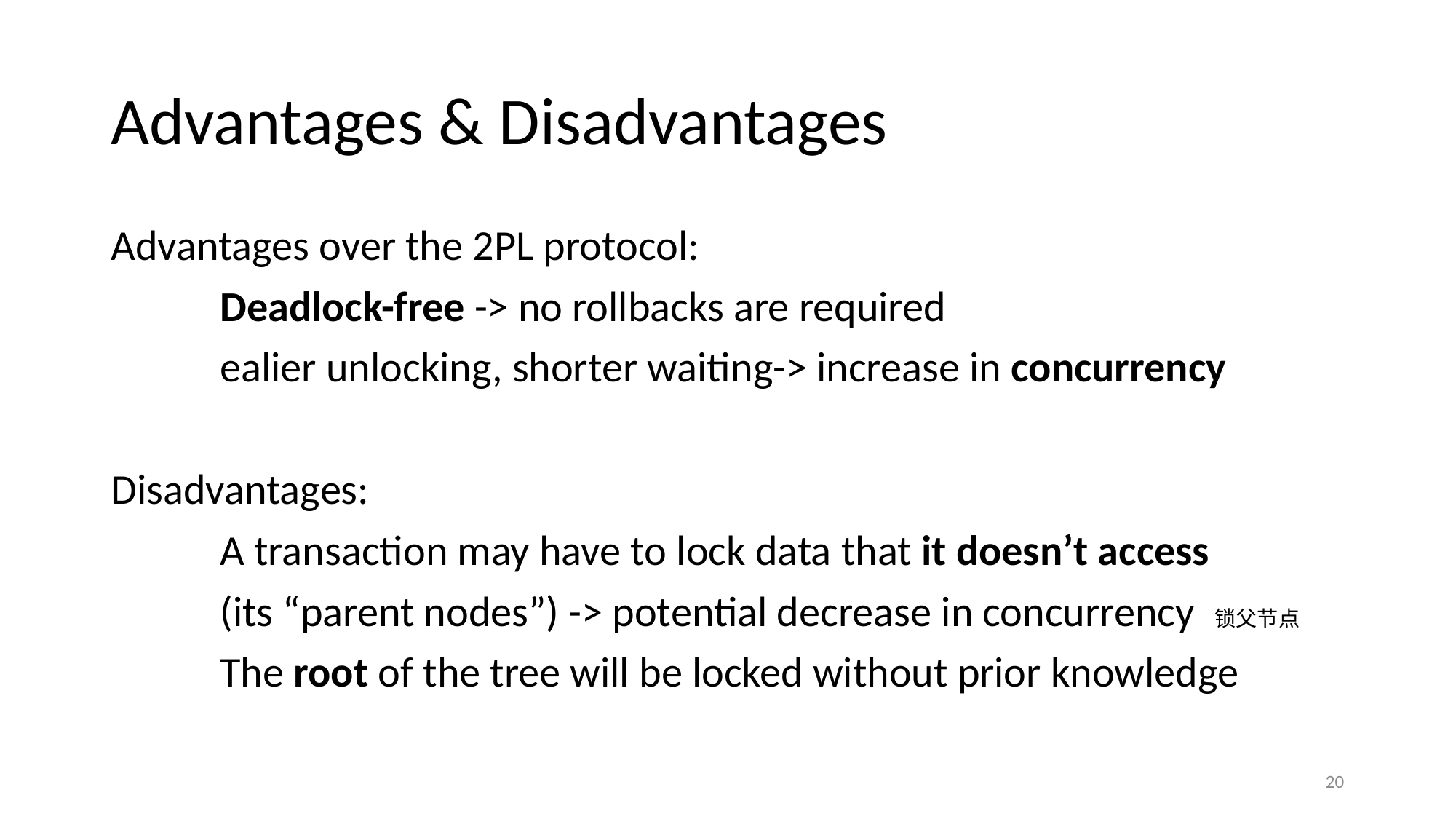

# Advantages & Disadvantages
Advantages over the 2PL protocol:
	Deadlock-free -> no rollbacks are required
	ealier unlocking, shorter waiting-> increase in concurrency

Disadvantages:
	A transaction may have to lock data that it doesn’t access
	(its “parent nodes”) -> potential decrease in concurrency 锁父节点
	The root of the tree will be locked without prior knowledge
20